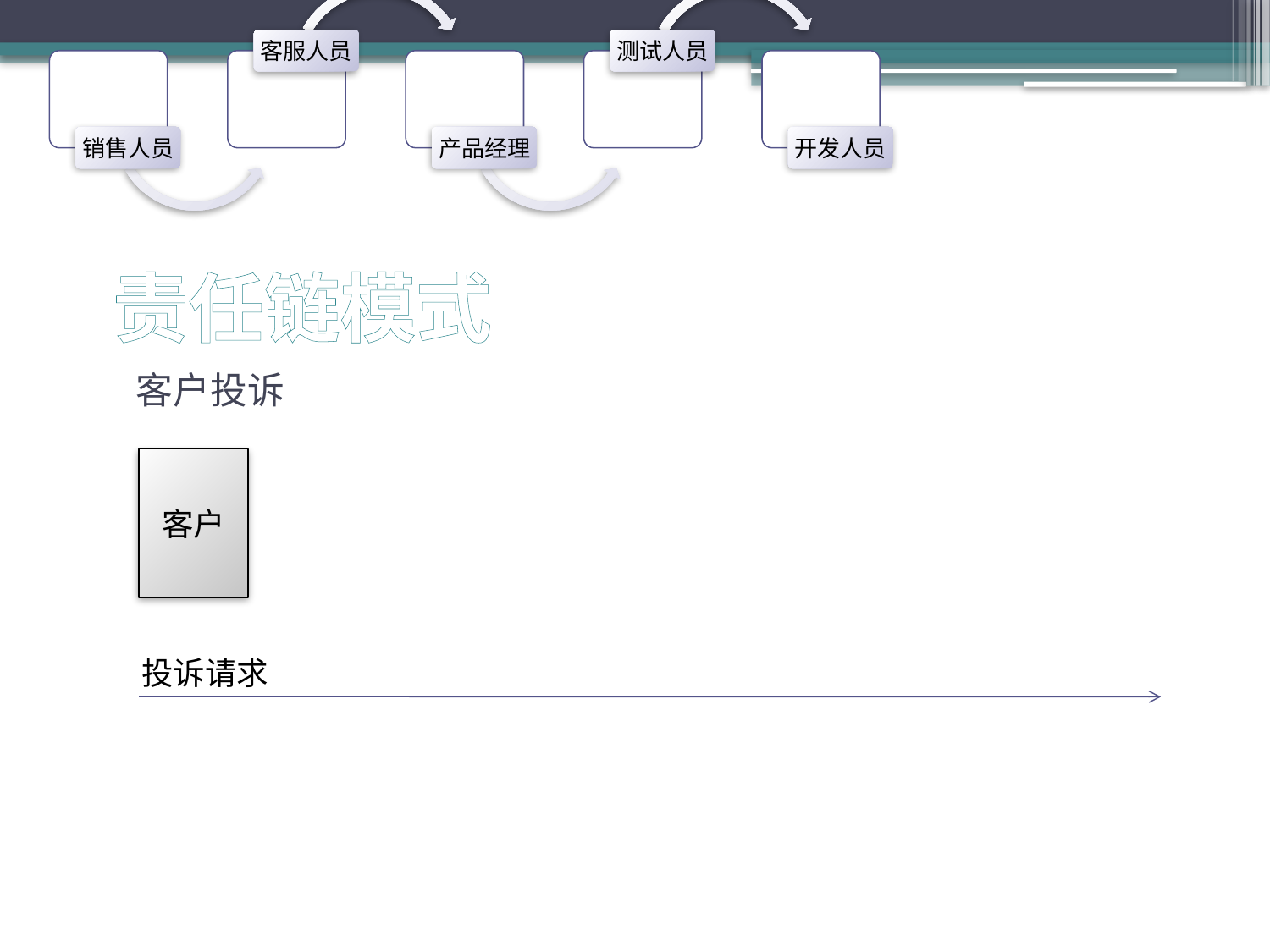

# 责任链模式
 客户投诉
销售人员
客服人员
产品经理
测试人员
开发人员

客户
投诉请求